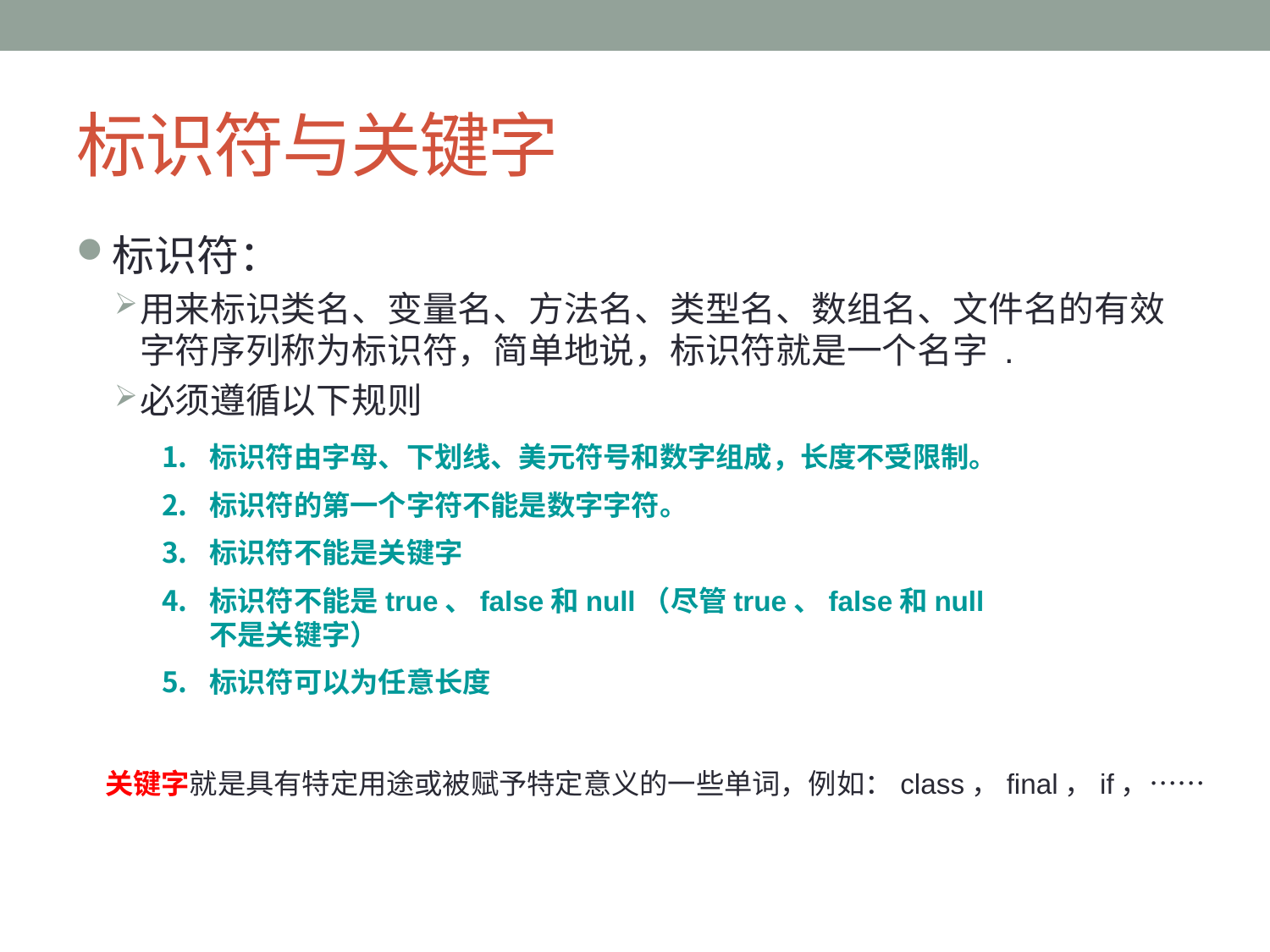

# 标识符与关键字
标识符：
用来标识类名、变量名、方法名、类型名、数组名、文件名的有效字符序列称为标识符，简单地说，标识符就是一个名字 .
必须遵循以下规则
标识符由字母、下划线、美元符号和数字组成，长度不受限制。
标识符的第一个字符不能是数字字符。
标识符不能是关键字
标识符不能是true、false和null（尽管true、false和null不是关键字）
标识符可以为任意长度
关键字就是具有特定用途或被赋予特定意义的一些单词，例如：class，final，if，……